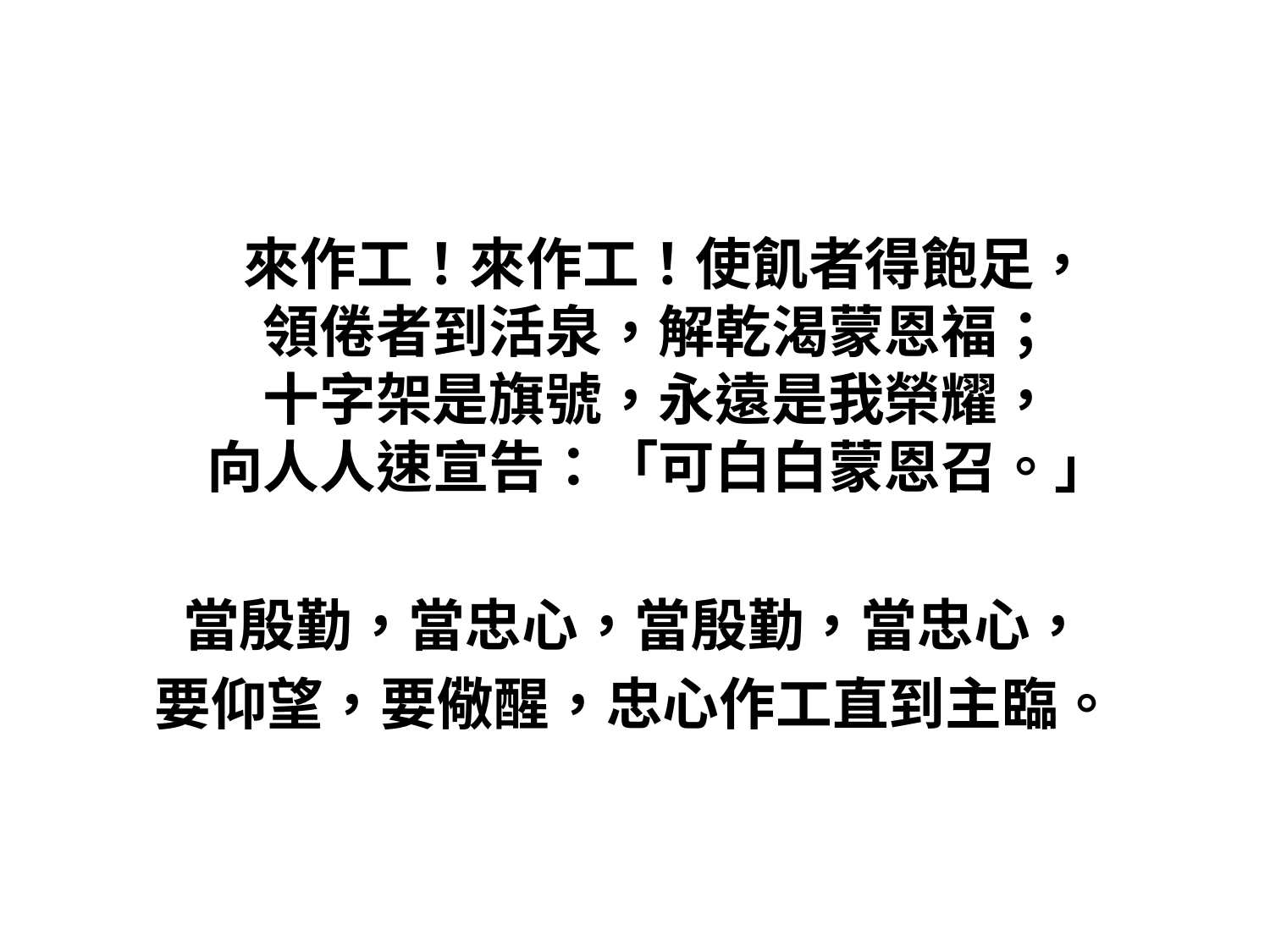

#
    來作工！來作工！使飢者得飽足，
領倦者到活泉，解乾渴蒙恩福；
十字架是旗號，永遠是我榮耀，
向人人速宣告：「可白白蒙恩召。」

當殷勤，當忠心，當殷勤，當忠心，
要仰望，要儆醒，忠心作工直到主臨。